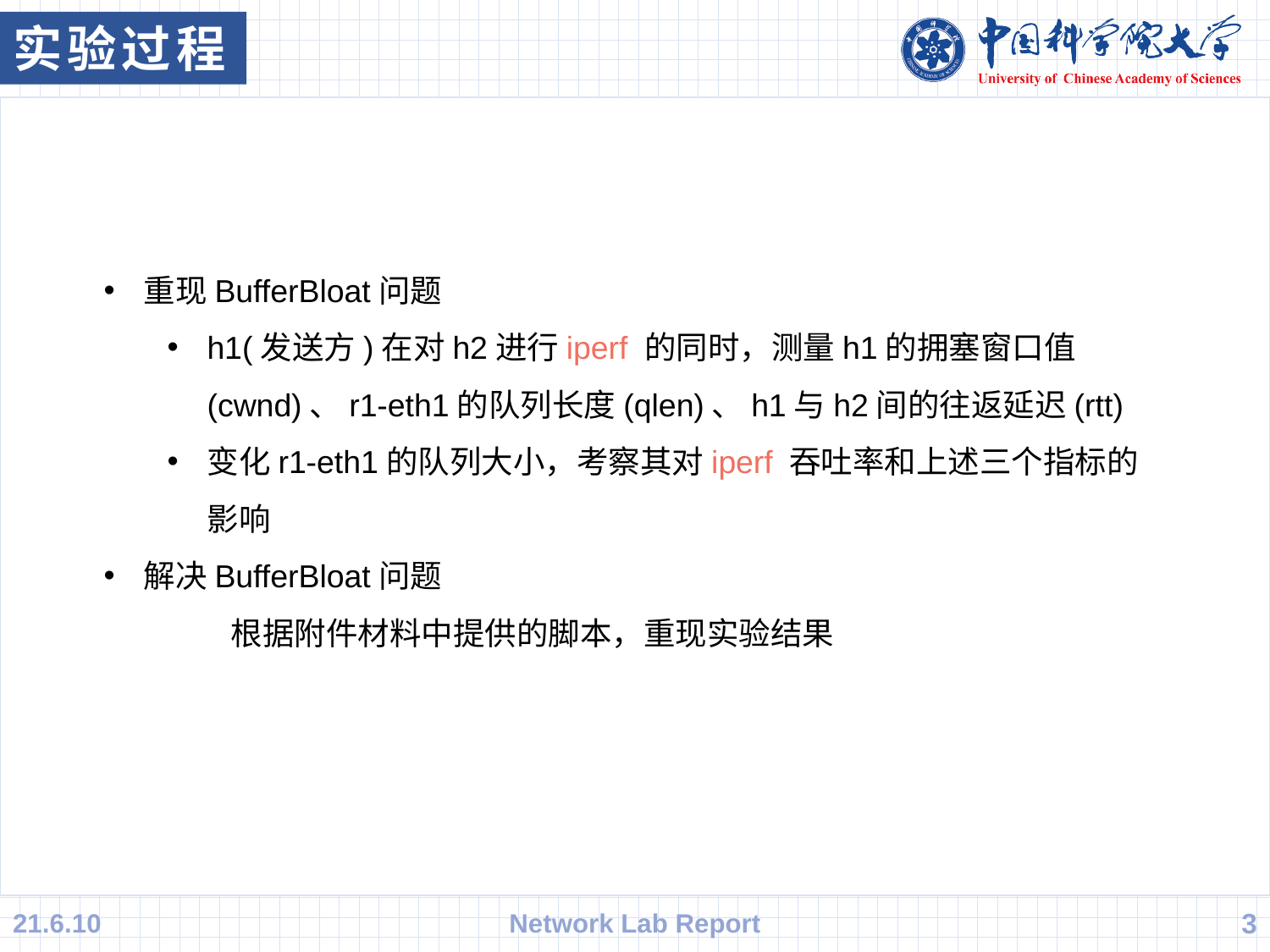

实验过程
重现BufferBloat问题
h1(发送方)在对h2进行iperf 的同时，测量h1的拥塞窗口值(cwnd)、r1-eth1的队列长度(qlen)、h1与h2间的往返延迟(rtt)
变化r1-eth1的队列大小，考察其对iperf 吞吐率和上述三个指标的影响
解决BufferBloat问题
	根据附件材料中提供的脚本，重现实验结果
21.6.10
Network Lab Report
3